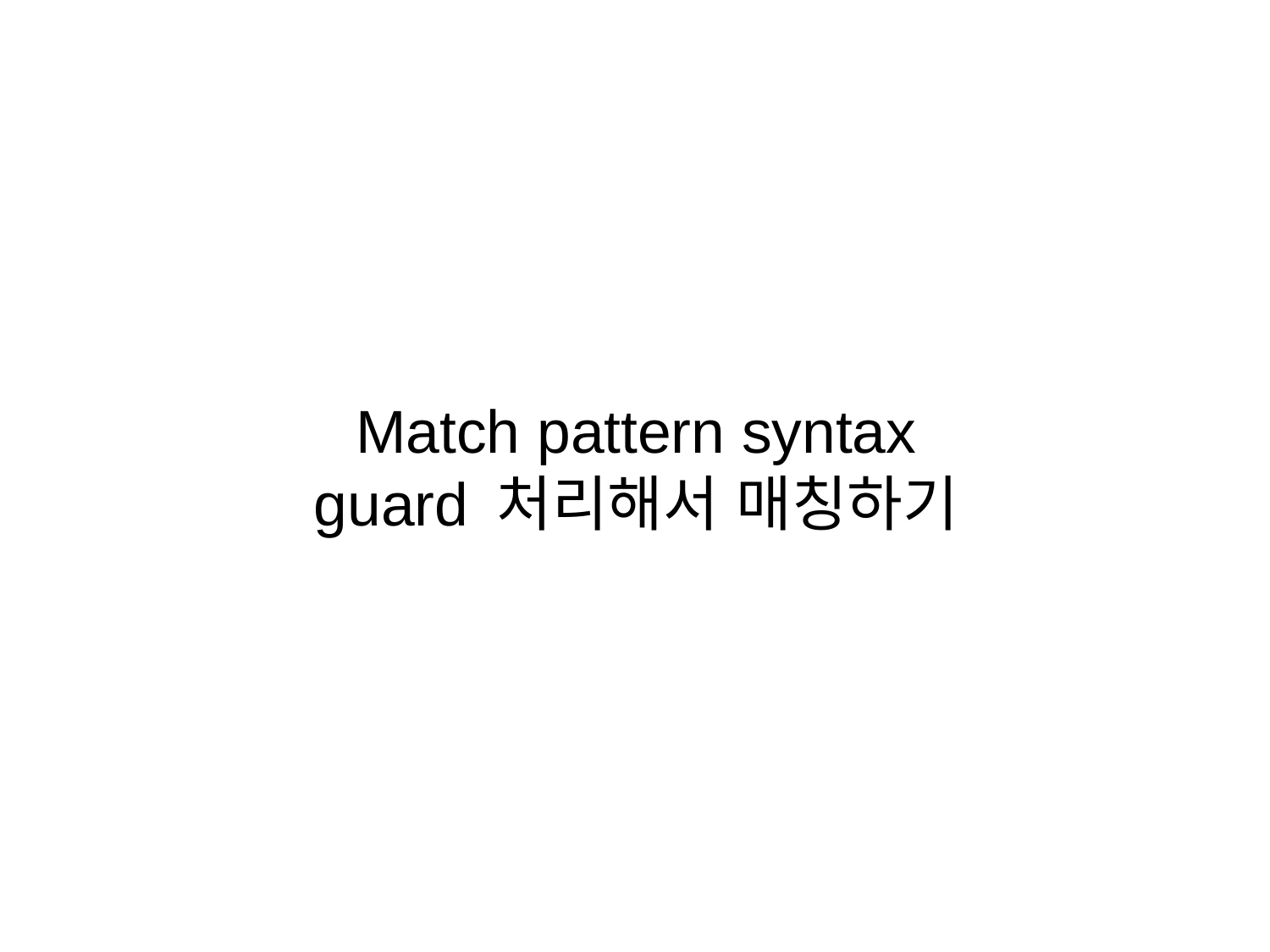

# Match pattern syntax guard 처리해서 매칭하기